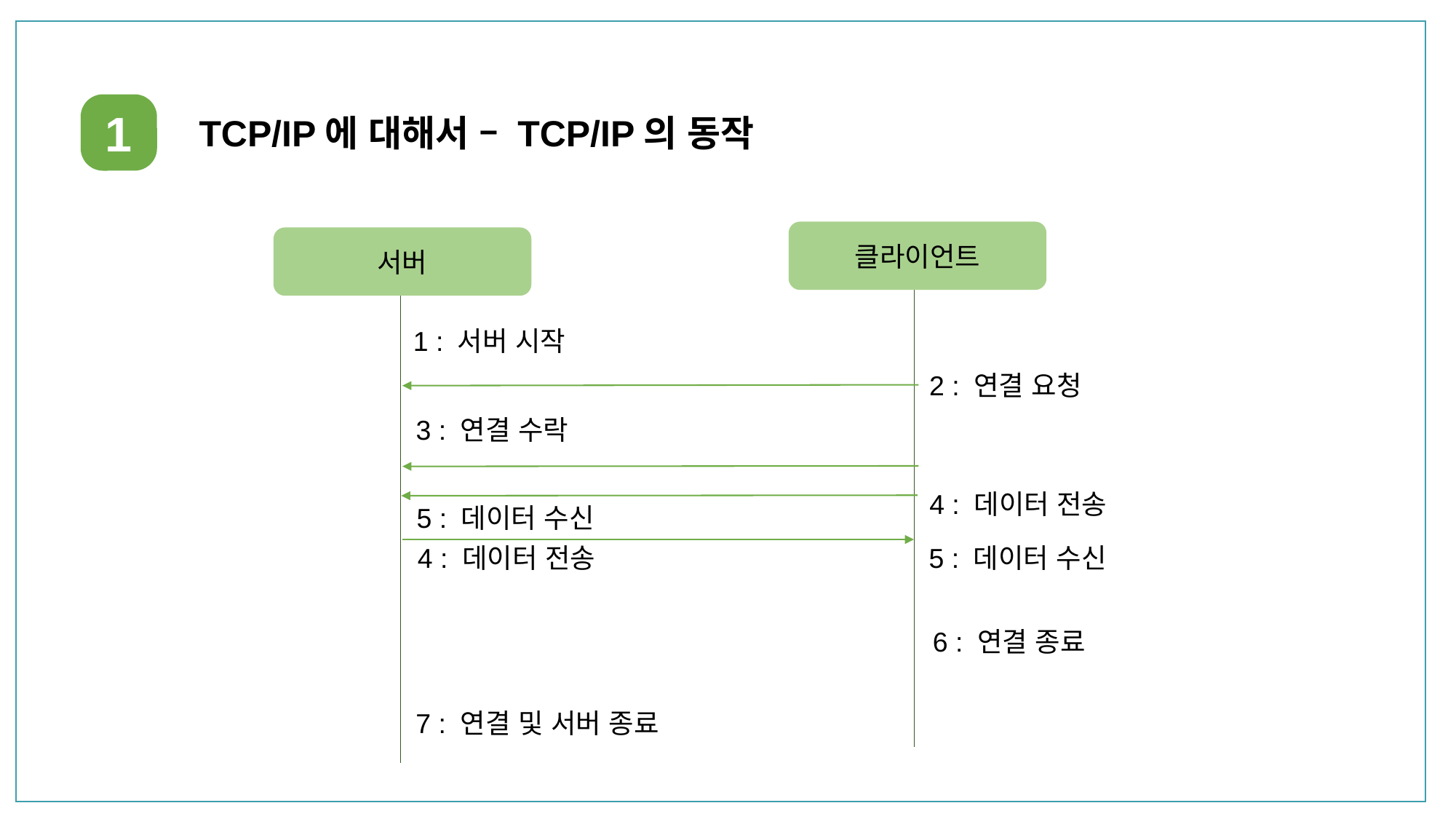

1
TCP/IP에 대해서 – TCP/IP의 동작
클라이언트
서버
1 : 서버 시작
2 : 연결 요청
3 : 연결 수락
4 : 데이터 전송
5 : 데이터 수신
5 : 데이터 수신
4 : 데이터 전송
6 : 연결 종료
7 : 연결 및 서버 종료